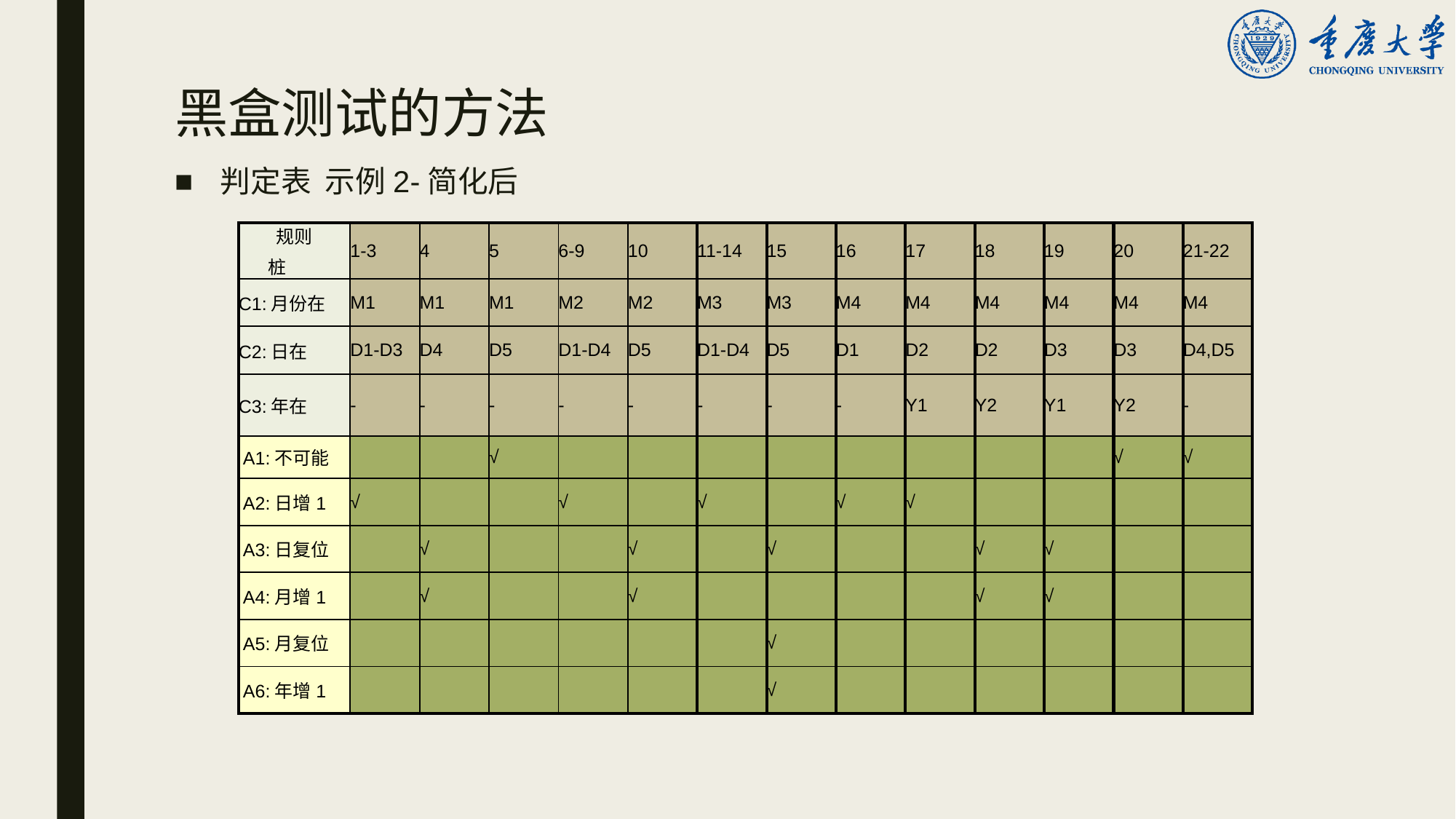

# 黑盒测试的方法
判定表  示例2-简化后

| 规则 桩 | 1-3 | 4 | 5 | 6-9 | 10 | 11-14 | 15 | 16 | 17 | 18 | 19 | 20 | 21-22 |
| --- | --- | --- | --- | --- | --- | --- | --- | --- | --- | --- | --- | --- | --- |
| C1:月份在 | M1 | M1 | M1 | M2 | M2 | M3 | M3 | M4 | M4 | M4 | M4 | M4 | M4 |
| C2:日在 | D1-D3 | D4 | D5 | D1-D4 | D5 | D1-D4 | D5 | D1 | D2 | D2 | D3 | D3 | D4,D5 |
| C3:年在 | - | - | - | - | - | - | - | - | Y1 | Y2 | Y1 | Y2 | - |
| A1:不可能 |  |  | √ |  |  |  |  |  |  |  |  | √ | √ |
| A2:日增1 | √ |  |  | √ |  | √ |  | √ | √ |  |  |  |  |
| A3:日复位 |  | √ |  |  | √ |  | √ |  |  | √ | √ |  |  |
| A4:月增1 |  | √ |  |  | √ |  |  |  |  | √ | √ |  |  |
| A5:月复位 |  |  |  |  |  |  | √ |  |  |  |  |  |  |
| A6:年增1 |  |  |  |  |  |  | √ |  |  |  |  |  |  |